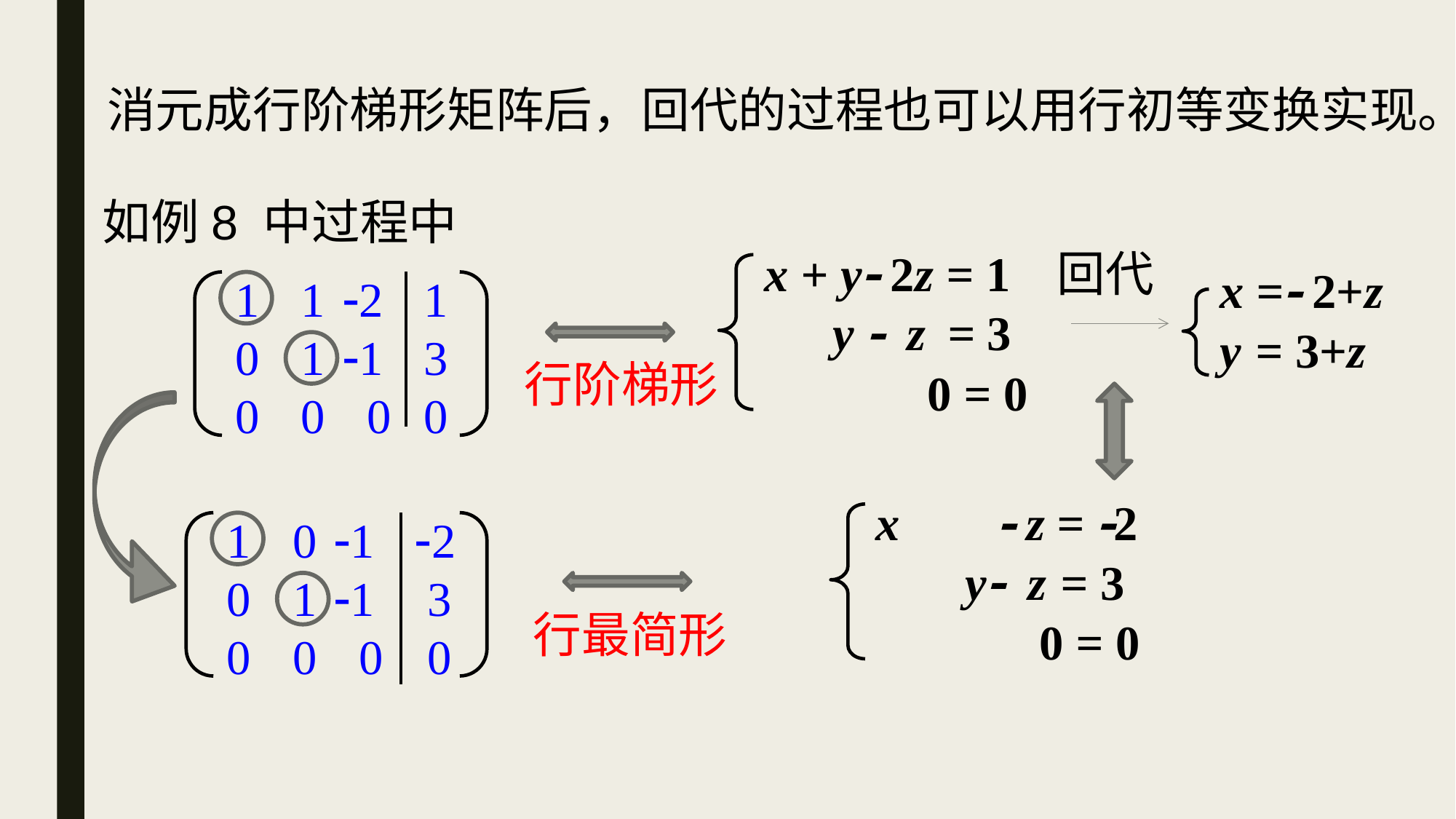

消元成行阶梯形矩阵后，回代的过程也可以用行初等变换实现。
如例8 中过程中
x + y− 2z = 1
回代

x =− 2+z
 1
 0
 0
 1
 1
 0
−2
−1
  0
 1
 3
 0

y −  z   = 3
y  = 3+z

行阶梯形
0 = 0

x        − z = −2
 1
 0
 0
 0
 1
 0
−1
−1
  0
 −2
  3
  0

 y−  z  = 3

行最简形
0 = 0